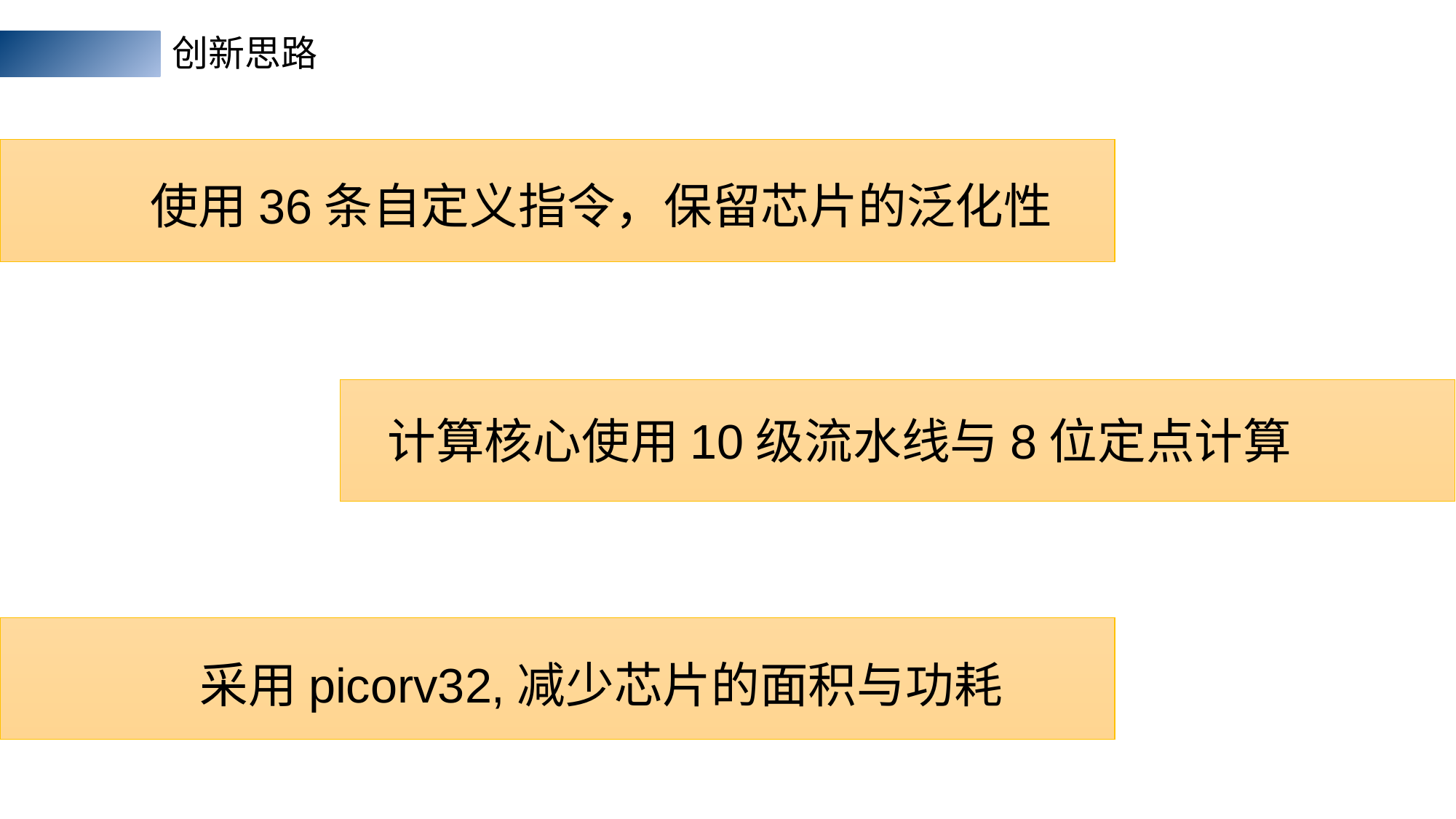

创新思路

使用36条自定义指令，保留芯片的泛化性

计算核心使用10级流水线与8位定点计算

采用picorv32,减少芯片的面积与功耗